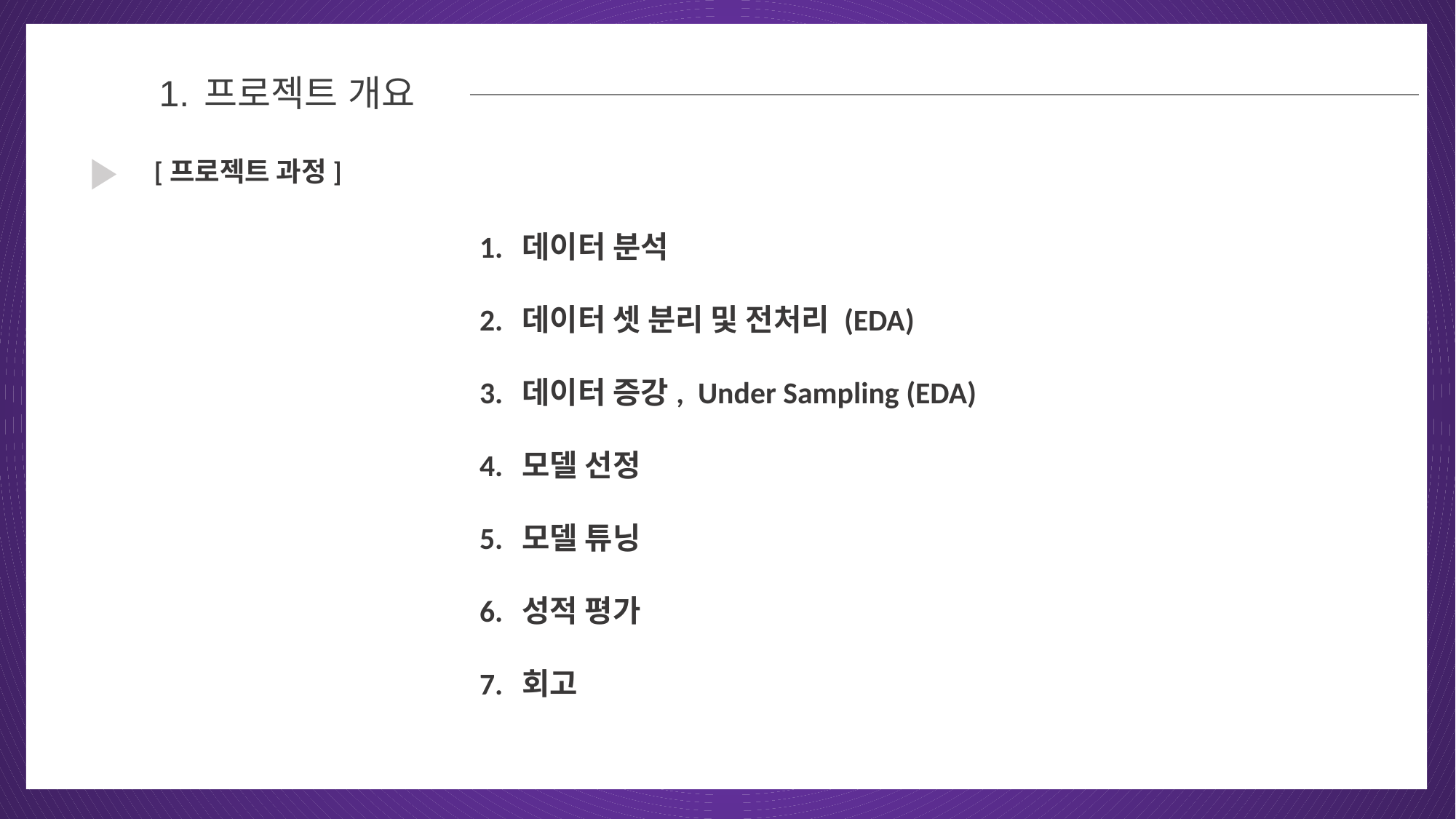

01

프로젝트 개요
▶
[프로젝트 과정]
데이터 분석

데이터 셋 분리 및 전처리 (EDA)

데이터 증강,  Under Sampling (EDA)

모델 선정

모델 튜닝

성적 평가

회고